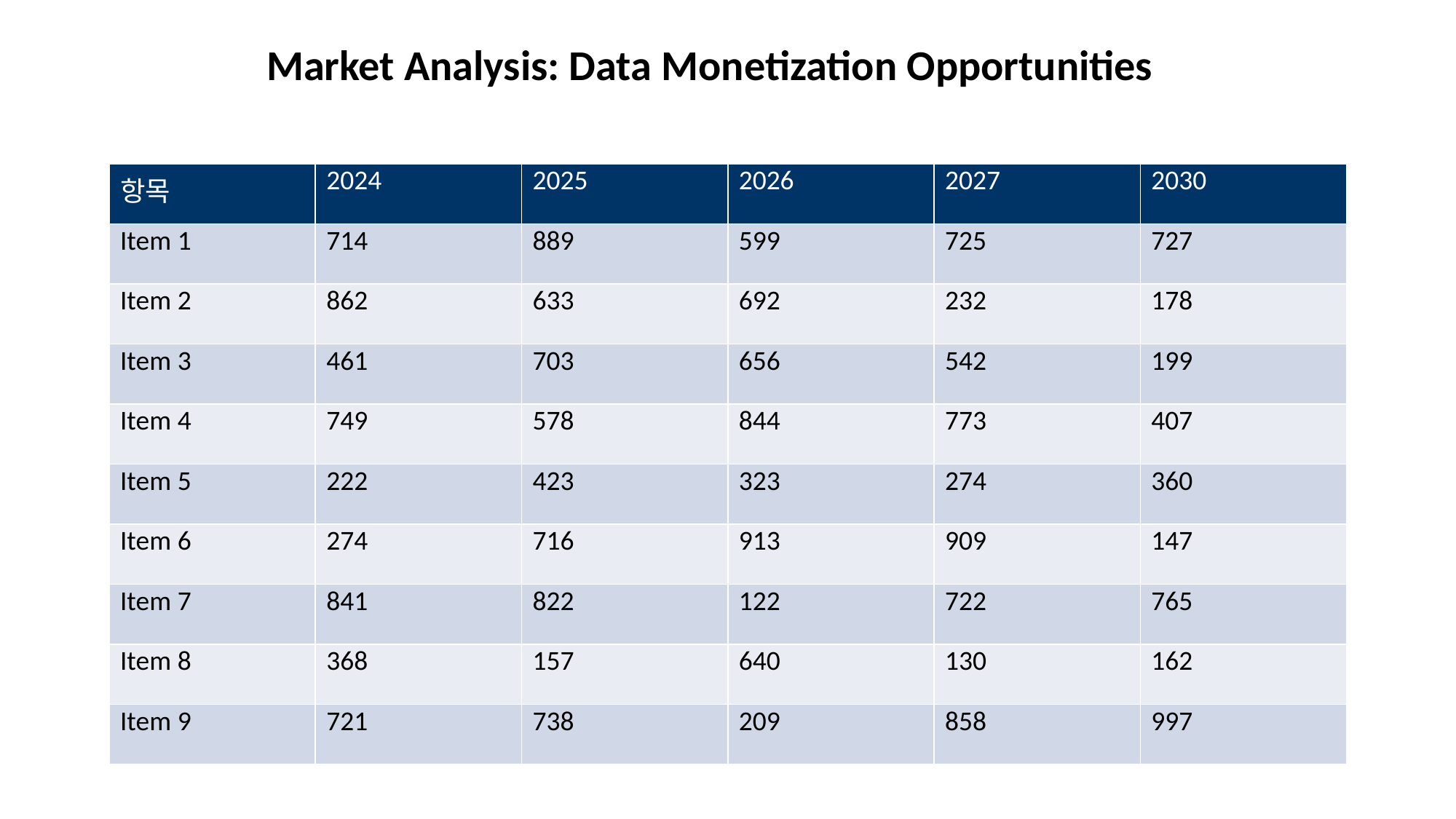

Market Analysis: Data Monetization Opportunities
#
| 항목 | 2024 | 2025 | 2026 | 2027 | 2030 |
| --- | --- | --- | --- | --- | --- |
| Item 1 | 714 | 889 | 599 | 725 | 727 |
| Item 2 | 862 | 633 | 692 | 232 | 178 |
| Item 3 | 461 | 703 | 656 | 542 | 199 |
| Item 4 | 749 | 578 | 844 | 773 | 407 |
| Item 5 | 222 | 423 | 323 | 274 | 360 |
| Item 6 | 274 | 716 | 913 | 909 | 147 |
| Item 7 | 841 | 822 | 122 | 722 | 765 |
| Item 8 | 368 | 157 | 640 | 130 | 162 |
| Item 9 | 721 | 738 | 209 | 858 | 997 |